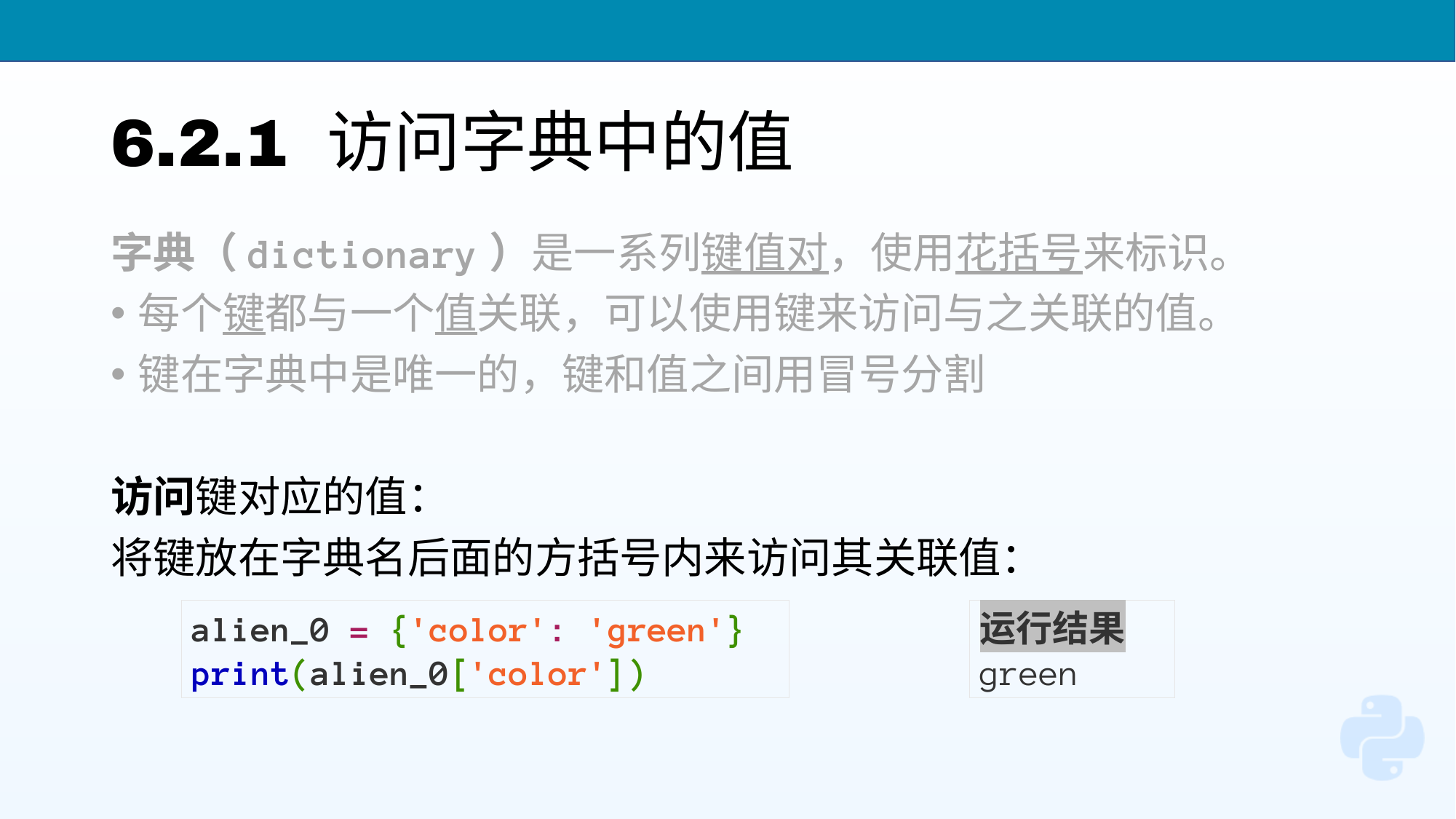

# 6.2.1 访问字典中的值
字典（dictionary）是一系列键值对，使用花括号来标识。
每个键都与一个值关联，可以使用键来访问与之关联的值。
键在字典中是唯一的，键和值之间用冒号分割

访问键对应的值：
将键放在字典名后面的方括号内来访问其关联值：
运行结果
green
alien_0 = {'color': 'green'}
print(alien_0['color'])